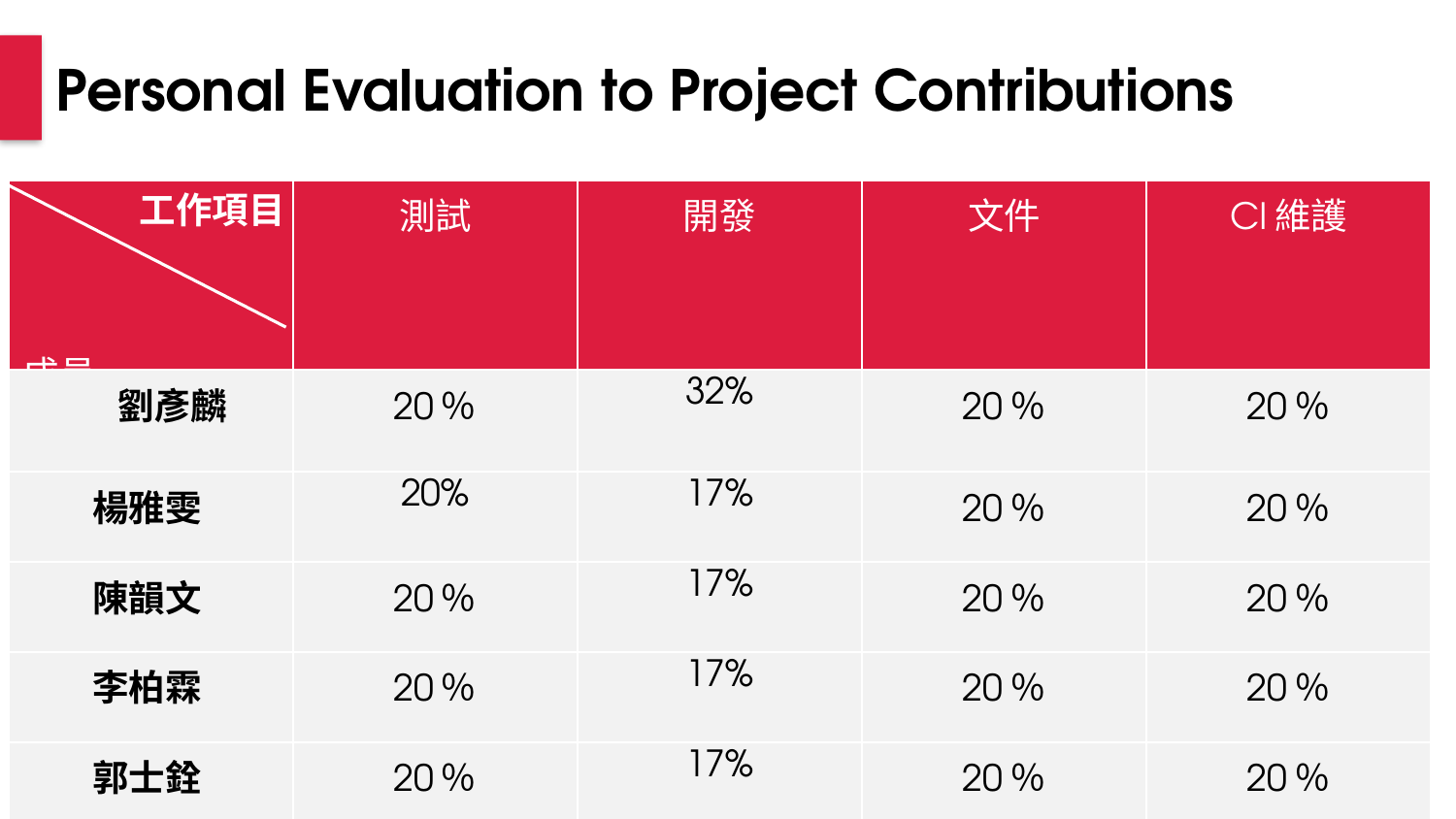

Personal Evaluation to Project Contributions
| 成員 | 測試 | 開發 | 文件 | CI維護 |
| --- | --- | --- | --- | --- |
| 劉彥麟 | 20％ | 32% | 20％ | 20％ |
| 楊雅雯 | 20% | 17% | 20％ | 20％ |
| 陳韻文 | 20％ | 17% | 20％ | 20％ |
| 李柏霖 | 20％ | 17% | 20％ | 20％ |
| 郭士銓 | 20％ | 17% | 20％ | 20％ |
工作項目
Part 4
点击此处添加标题
Part 2
点击此处添加标题